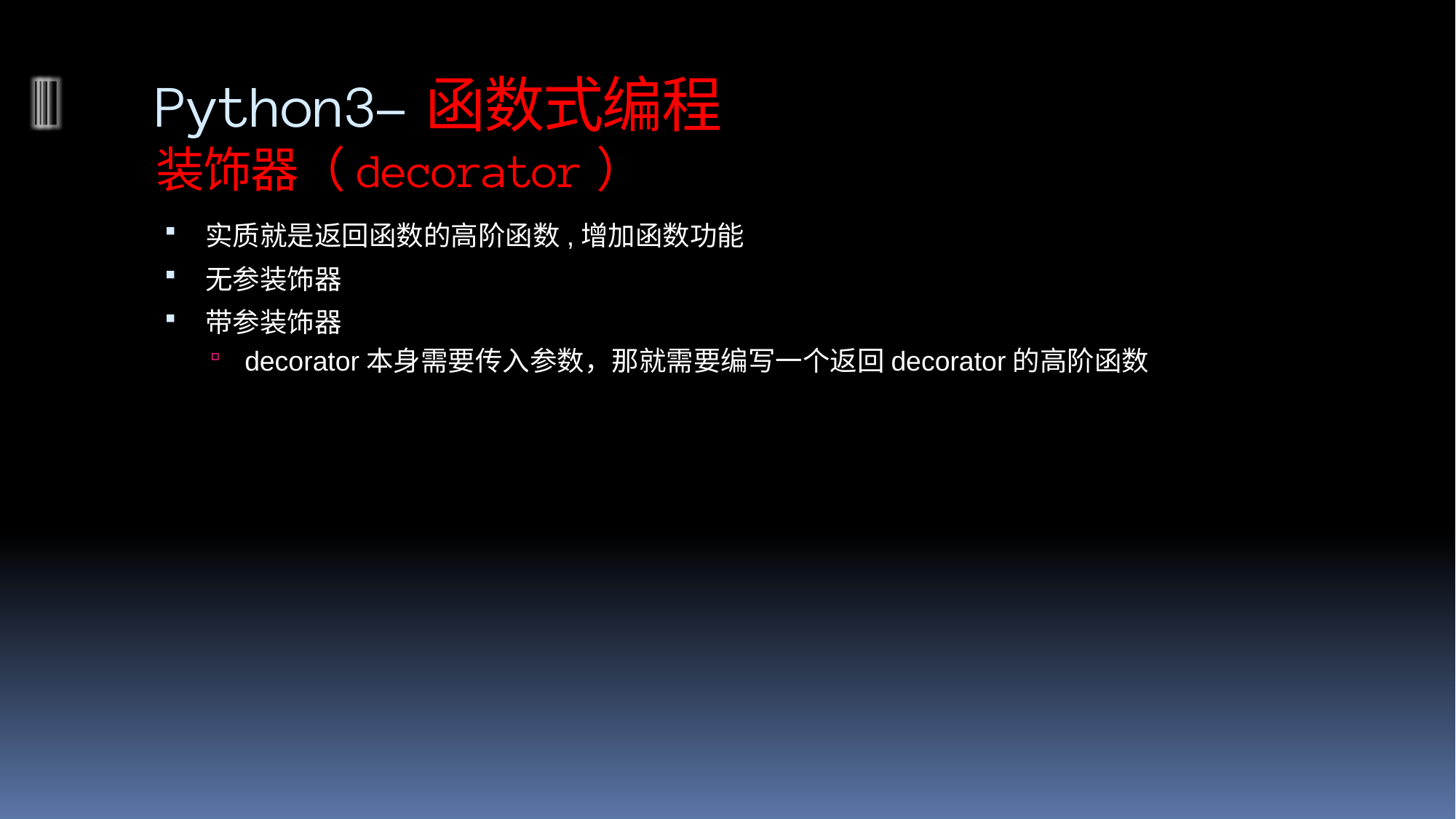

# Python3-函数式编程 装饰器（decorator）
实质就是返回函数的高阶函数,增加函数功能
无参装饰器
带参装饰器
decorator本身需要传入参数，那就需要编写一个返回decorator的高阶函数